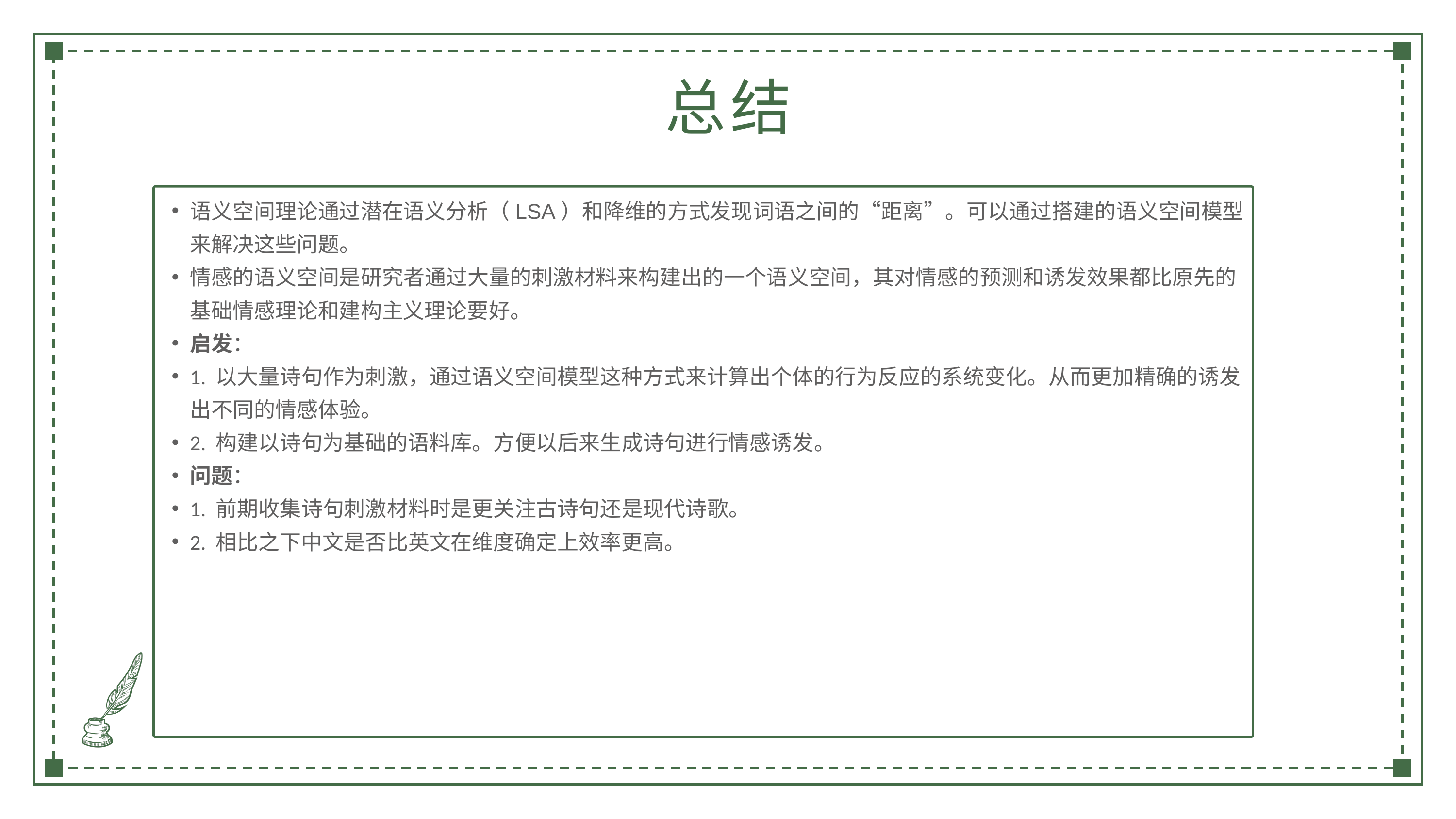

总结

语义空间理论通过潜在语义分析（LSA）和降维的方式发现词语之间的“距离”。可以通过搭建的语义空间模型来解决这些问题。
情感的语义空间是研究者通过大量的刺激材料来构建出的一个语义空间，其对情感的预测和诱发效果都比原先的基础情感理论和建构主义理论要好。
启发：
1. 以大量诗句作为刺激，通过语义空间模型这种方式来计算出个体的行为反应的系统变化。从而更加精确的诱发出不同的情感体验。
2. 构建以诗句为基础的语料库。方便以后来生成诗句进行情感诱发。
问题：
1. 前期收集诗句刺激材料时是更关注古诗句还是现代诗歌。
2. 相比之下中文是否比英文在维度确定上效率更高。